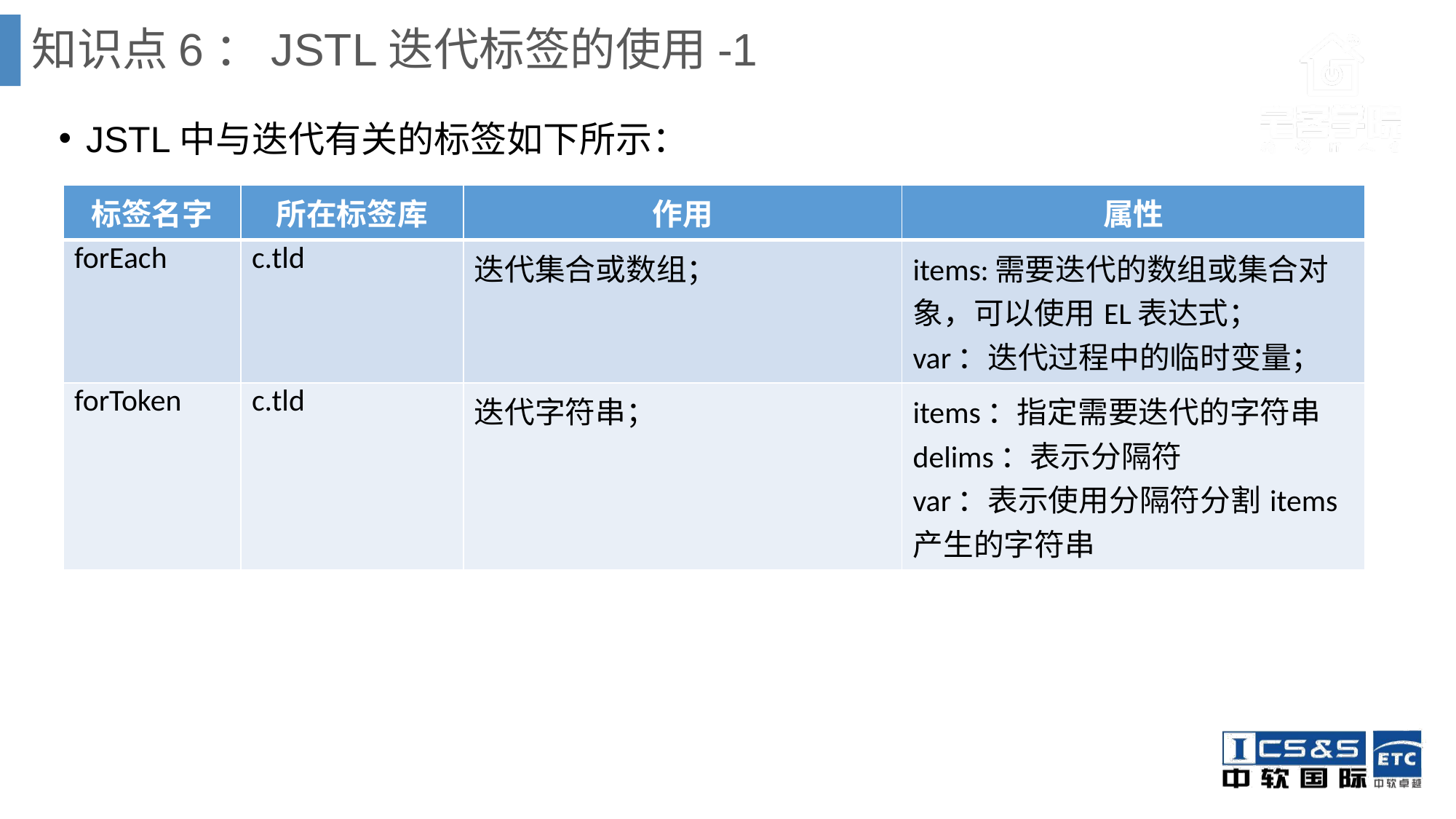

# 知识点6：JSTL迭代标签的使用-1
JSTL中与迭代有关的标签如下所示：

| 标签名字 | 所在标签库 | 作用 | 属性 |
| --- | --- | --- | --- |
| forEach | c.tld | 迭代集合或数组； | items:需要迭代的数组或集合对象，可以使用EL表达式； var：迭代过程中的临时变量； |
| forToken | c.tld | 迭代字符串； | items：指定需要迭代的字符串 delims：表示分隔符 var：表示使用分隔符分割items产生的字符串 |